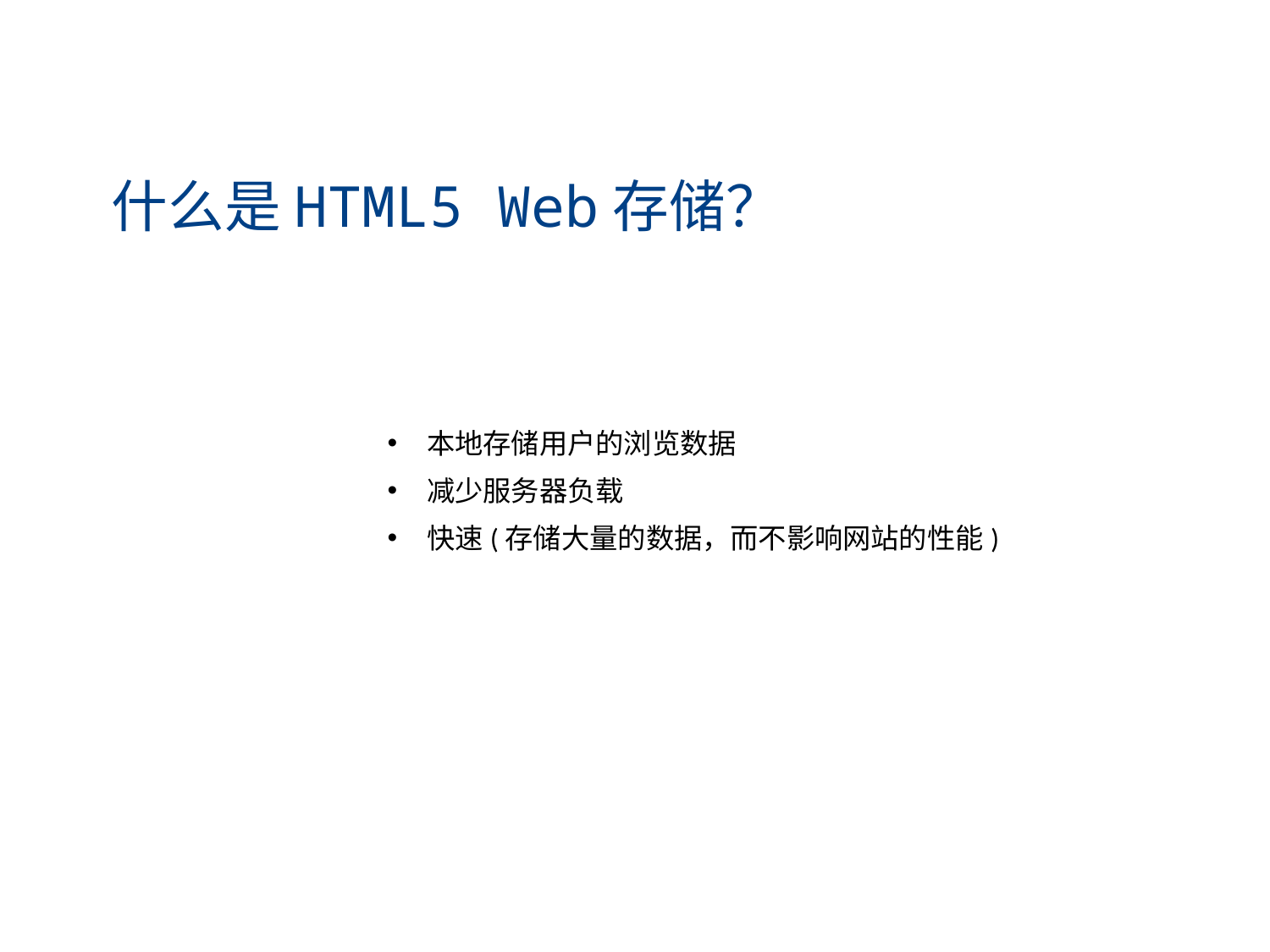

什么是HTML5 Web存储？
本地存储用户的浏览数据
减少服务器负载
快速(存储大量的数据，而不影响网站的性能)
交互设计
前端开发
视觉设计